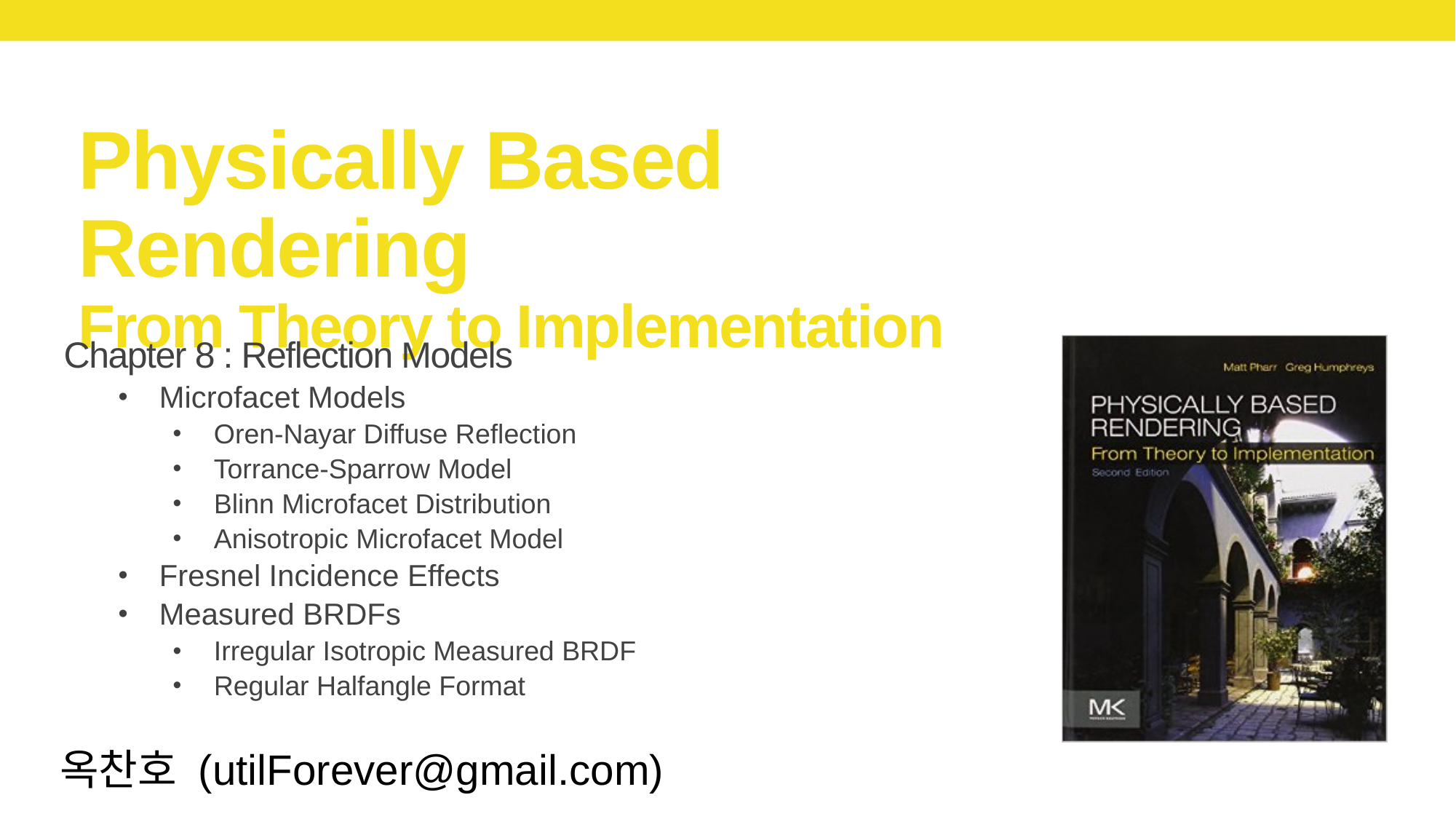

# Physically Based Rendering From Theory to Implementation
Chapter 8 : Reflection Models
Microfacet Models
Oren-Nayar Diffuse Reflection
Torrance-Sparrow Model
Blinn Microfacet Distribution
Anisotropic Microfacet Model
Fresnel Incidence Effects
Measured BRDFs
Irregular Isotropic Measured BRDF
Regular Halfangle Format
옥찬호 (utilForever@gmail.com)